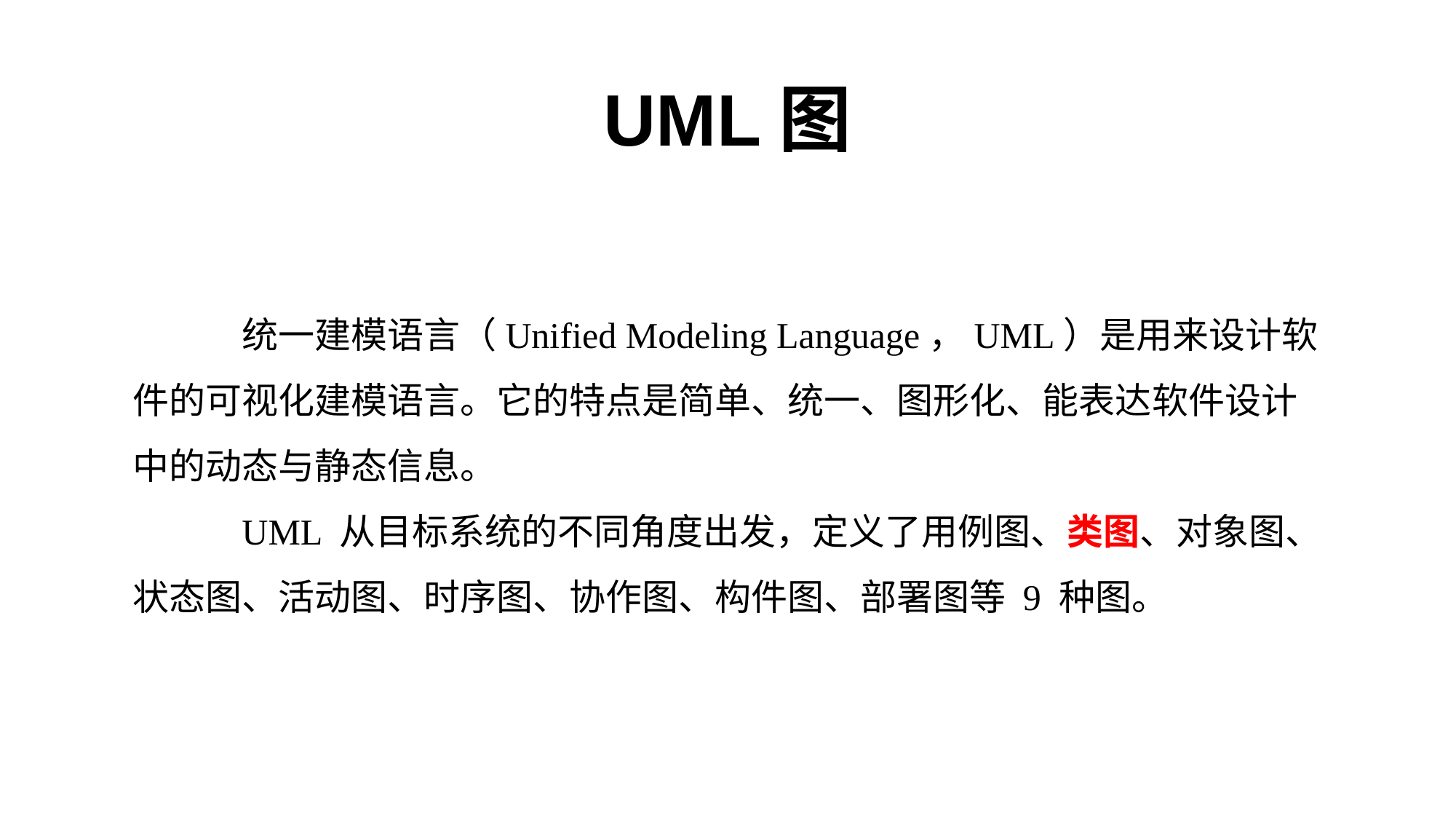

# UML图
	统一建模语言（Unified Modeling Language，UML）是用来设计软件的可视化建模语言。它的特点是简单、统一、图形化、能表达软件设计中的动态与静态信息。
	UML 从目标系统的不同角度出发，定义了用例图、类图、对象图、状态图、活动图、时序图、协作图、构件图、部署图等 9 种图。